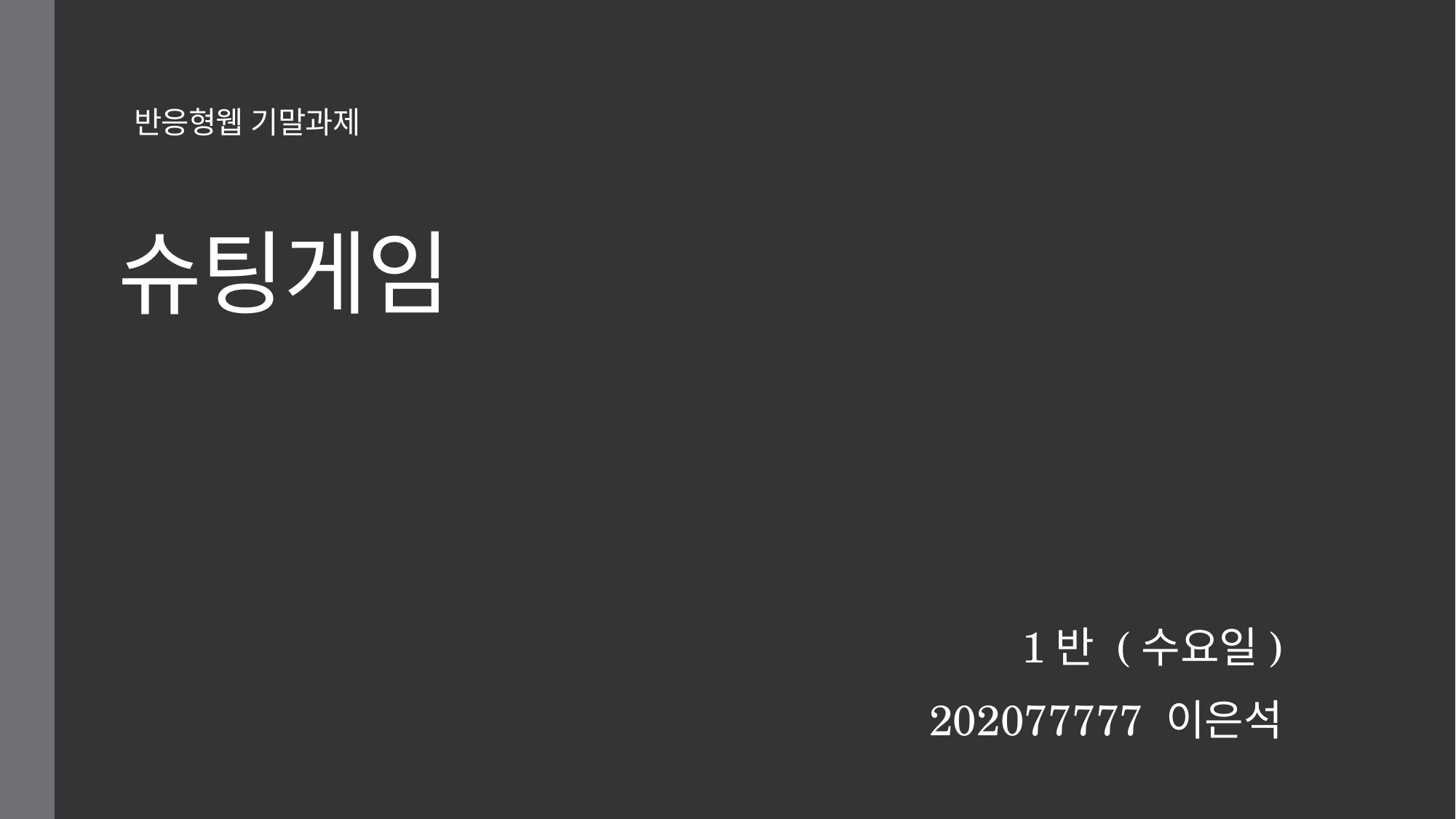

# 반응형웹 기말과제 슈팅게임

1반 (수요일)
202077777 이은석